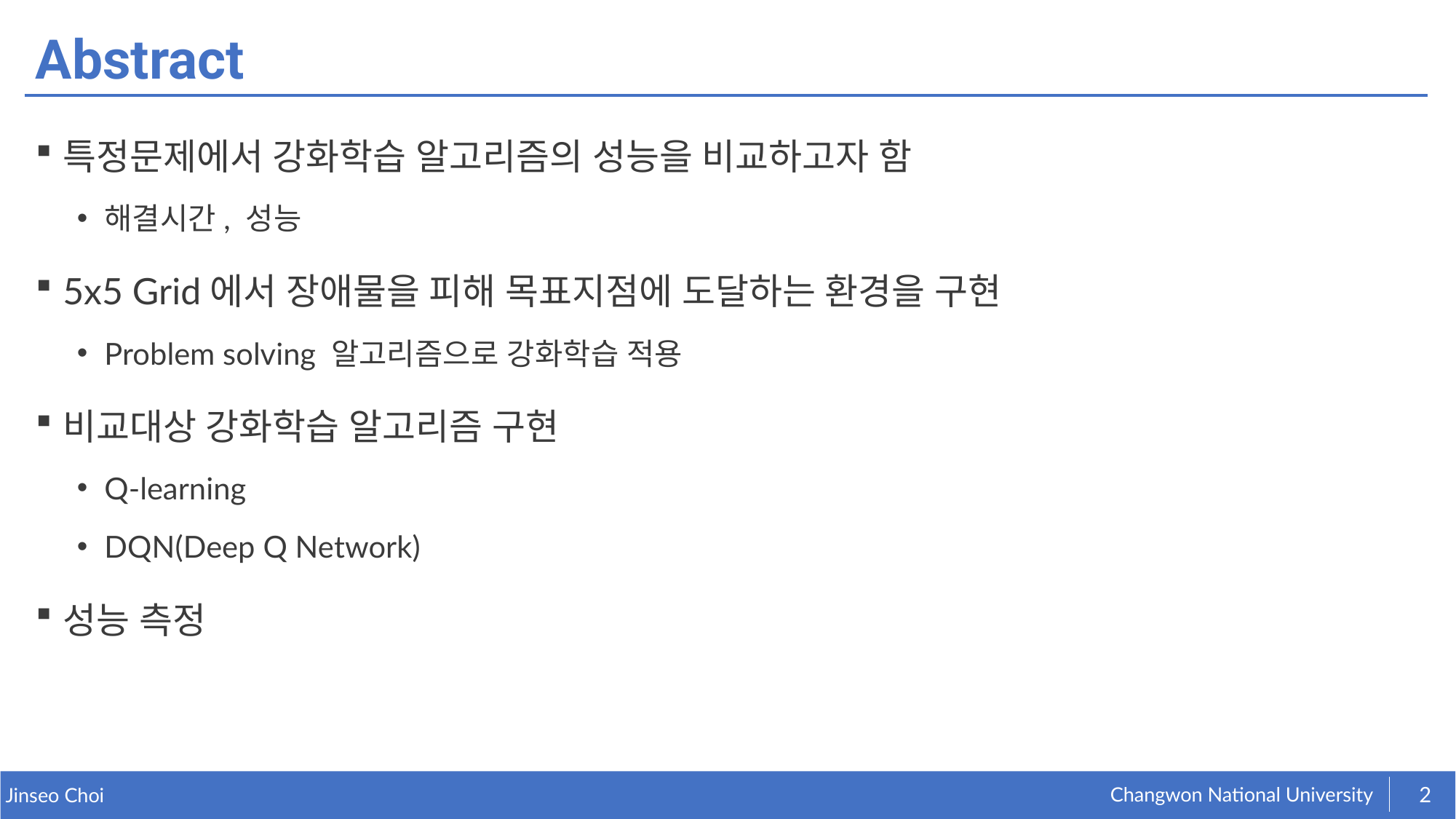

# Abstract
특정문제에서 강화학습 알고리즘의 성능을 비교하고자 함
해결시간, 성능
5x5 Grid에서 장애물을 피해 목표지점에 도달하는 환경을 구현
Problem solving 알고리즘으로 강화학습 적용
비교대상 강화학습 알고리즘 구현
Q-learning
DQN(Deep Q Network)
성능 측정

2